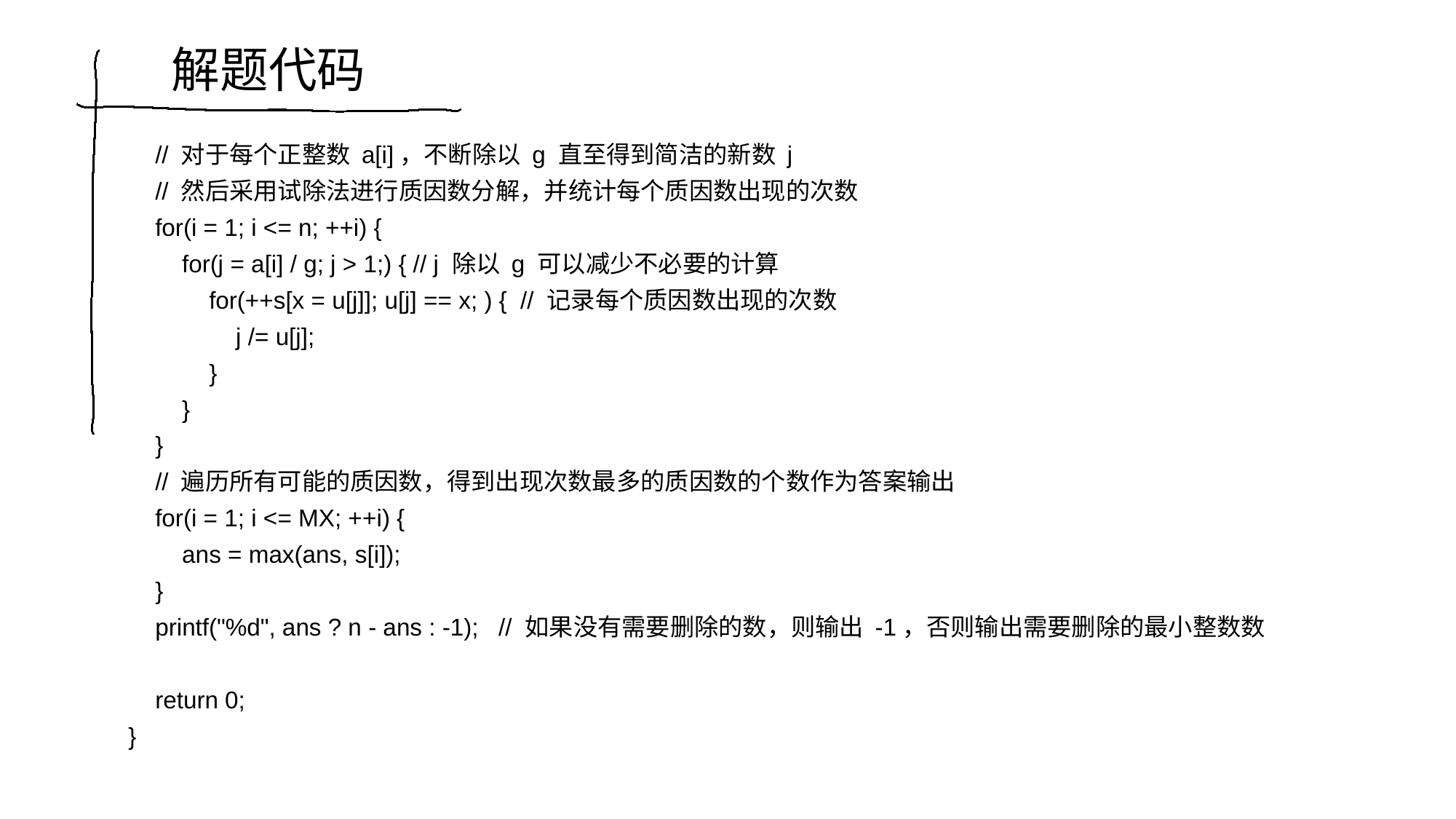

解题代码

    // 对于每个正整数 a[i]，不断除以 g 直至得到简洁的新数 j
    // 然后采用试除法进行质因数分解，并统计每个质因数出现的次数
    for(i = 1; i <= n; ++i) {
        for(j = a[i] / g; j > 1;) { // j 除以 g 可以减少不必要的计算
            for(++s[x = u[j]]; u[j] == x; ) {  // 记录每个质因数出现的次数
                j /= u[j];
            }
        }
    }
    // 遍历所有可能的质因数，得到出现次数最多的质因数的个数作为答案输出
    for(i = 1; i <= MX; ++i) {
        ans = max(ans, s[i]);
    }
    printf("%d", ans ? n - ans : -1);   // 如果没有需要删除的数，则输出 -1，否则输出需要删除的最小整数数

    return 0;
}